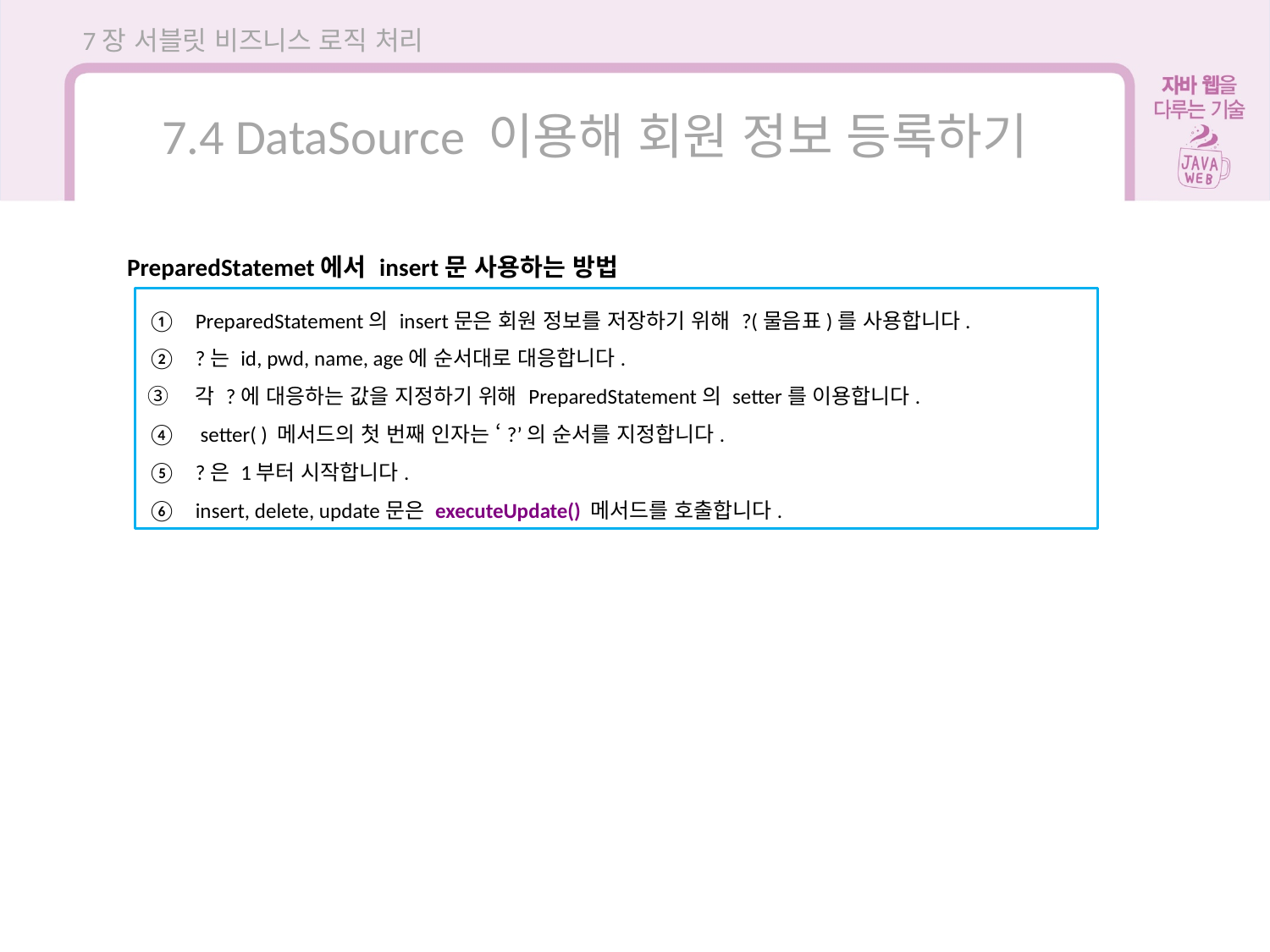

7장 서블릿 비즈니스 로직 처리
7.4 DataSource 이용해 회원 정보 등록하기
PreparedStatemet에서 insert문 사용하는 방법
PreparedStatement의 insert문은 회원 정보를 저장하기 위해 ?(물음표)를 사용합니다.
?는 id, pwd, name, age에 순서대로 대응합니다.
각 ?에 대응하는 값을 지정하기 위해 PreparedStatement의 setter를 이용합니다.
 setter( ) 메서드의 첫 번째 인자는 ‘?’의 순서를 지정합니다.
?은 1부터 시작합니다.
insert, delete, update문은 executeUpdate() 메서드를 호출합니다.